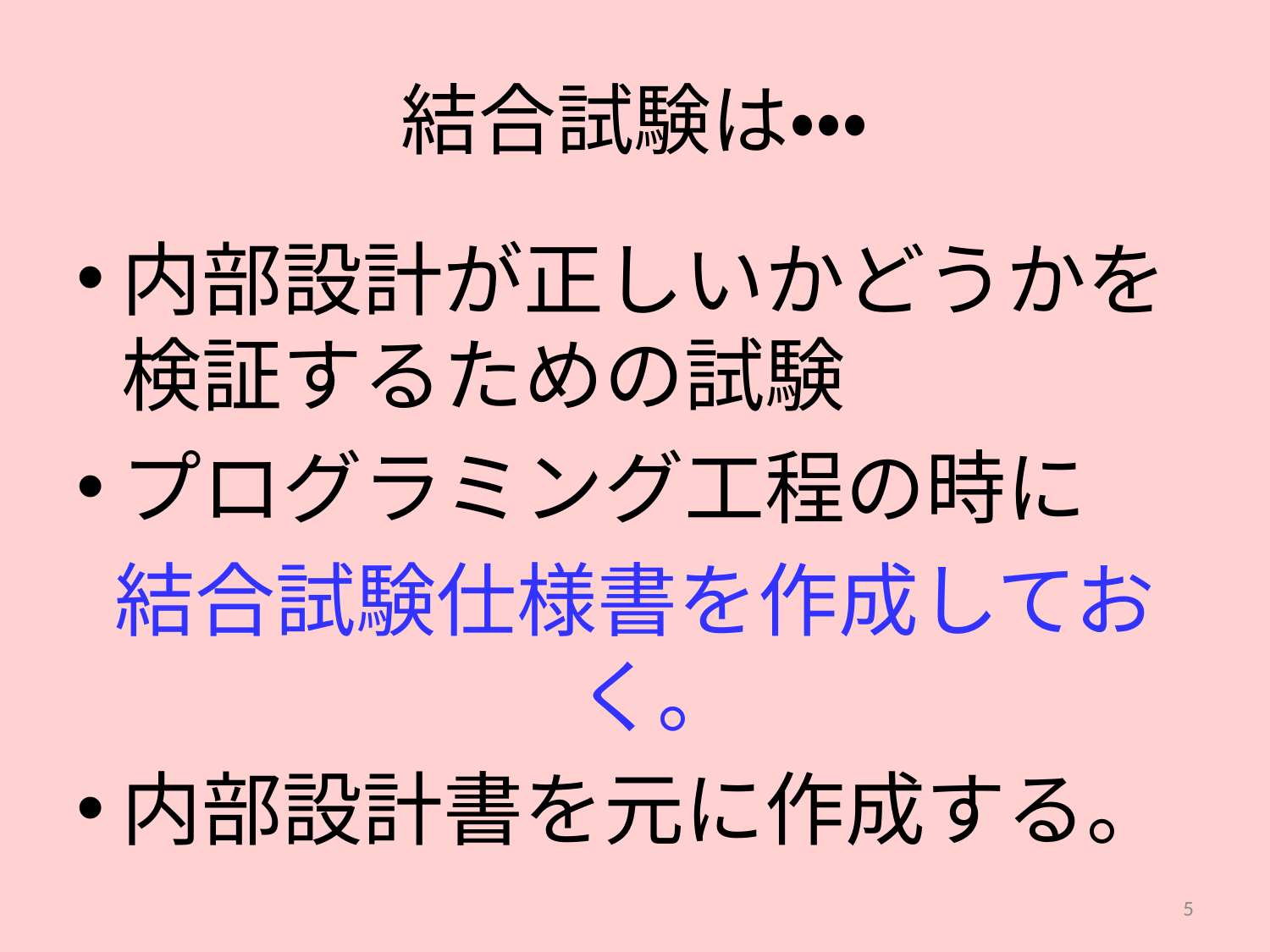

# 結合試験は・・・
内部設計が正しいかどうかを検証するための試験
プログラミング工程の時に
結合試験仕様書を作成しておく。
内部設計書を元に作成する。
5